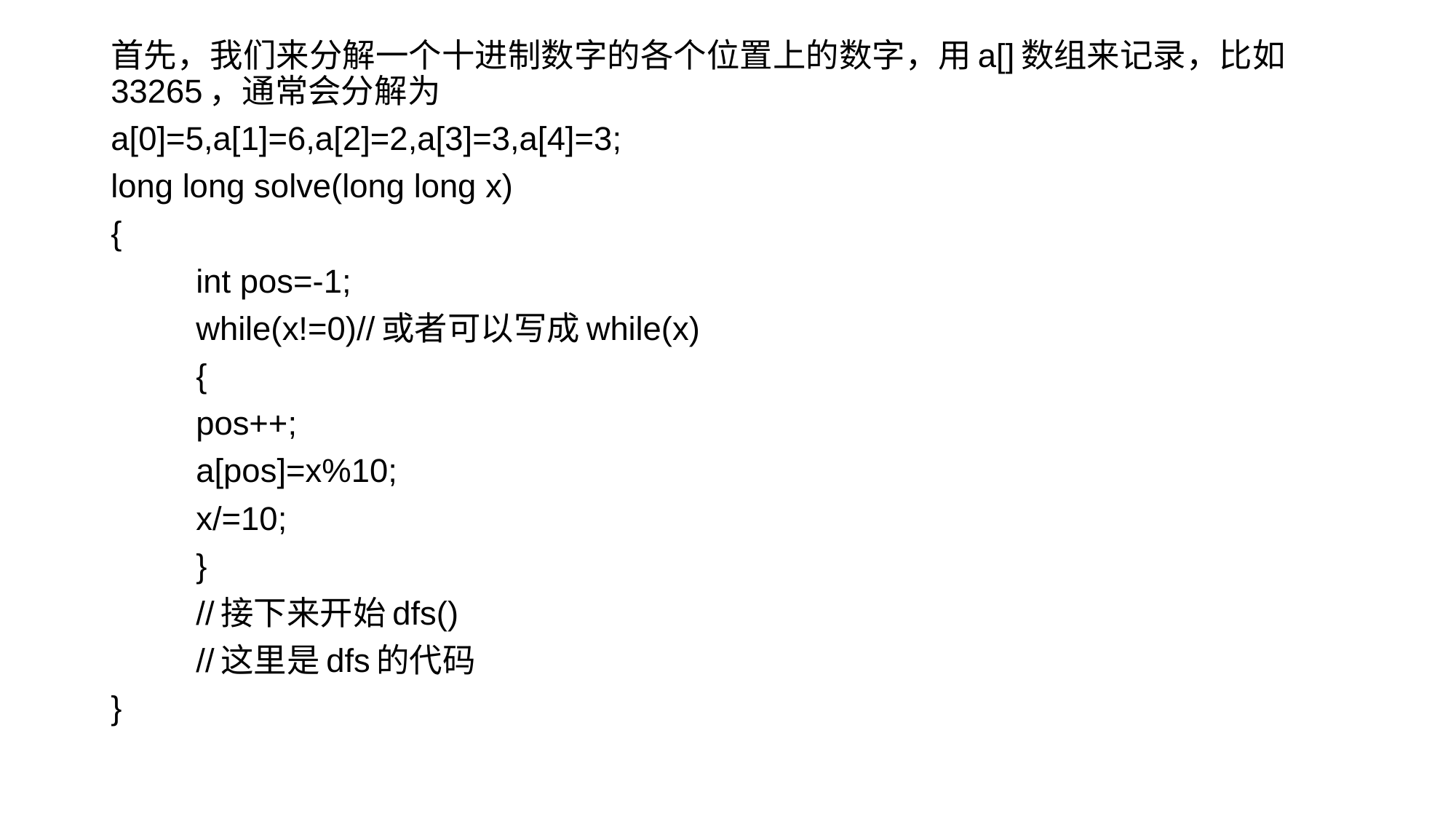

首先，我们来分解一个十进制数字的各个位置上的数字，用a[]数组来记录，比如33265，通常会分解为
a[0]=5,a[1]=6,a[2]=2,a[3]=3,a[4]=3;
long long solve(long long x)
{
	int pos=-1;
	while(x!=0)//或者可以写成while(x)
	{
		pos++;
		a[pos]=x%10;
		x/=10;
	}
	//接下来开始dfs()
	//这里是dfs的代码
}